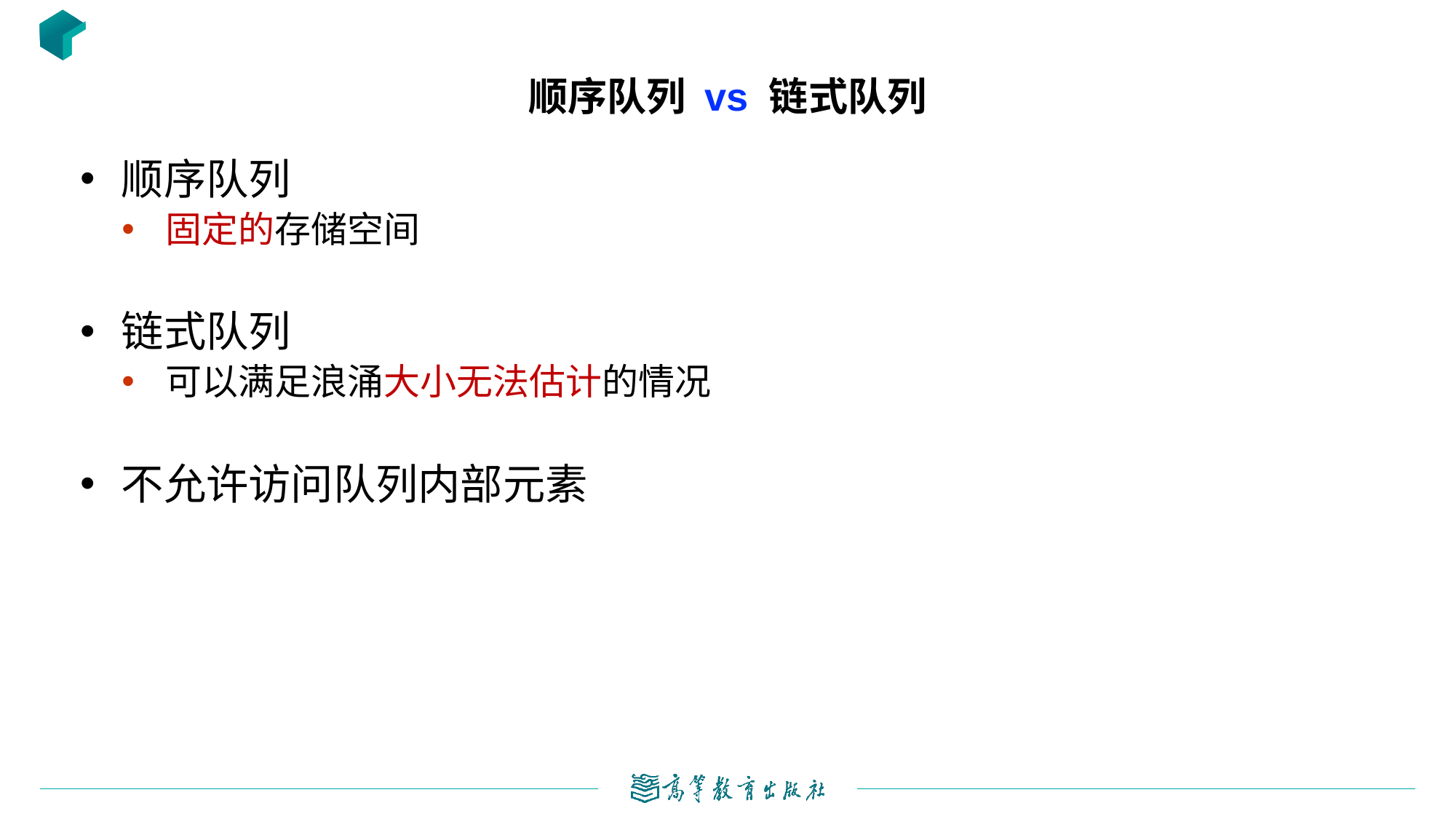

# 顺序队列 vs 链式队列
顺序队列
固定的存储空间

链式队列
可以满足浪涌大小无法估计的情况

不允许访问队列内部元素